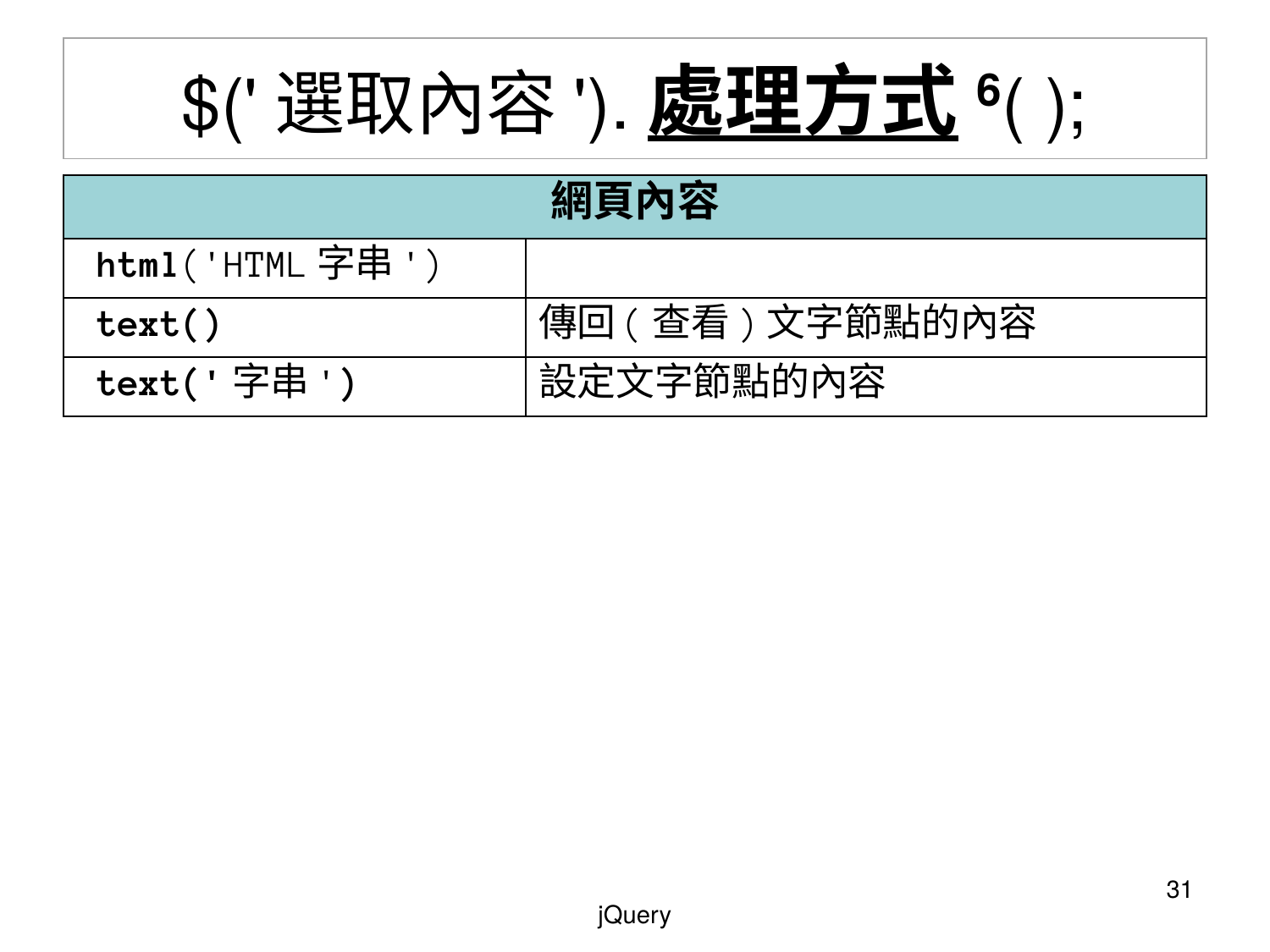

# $('選取內容').處理方式6( );
| 網頁內容 |  |
| --- | --- |
| html('HTML字串') |  |
| text() | 傳回(查看)文字節點的內容 |
| text('字串') | 設定文字節點的內容 |
31
jQuery